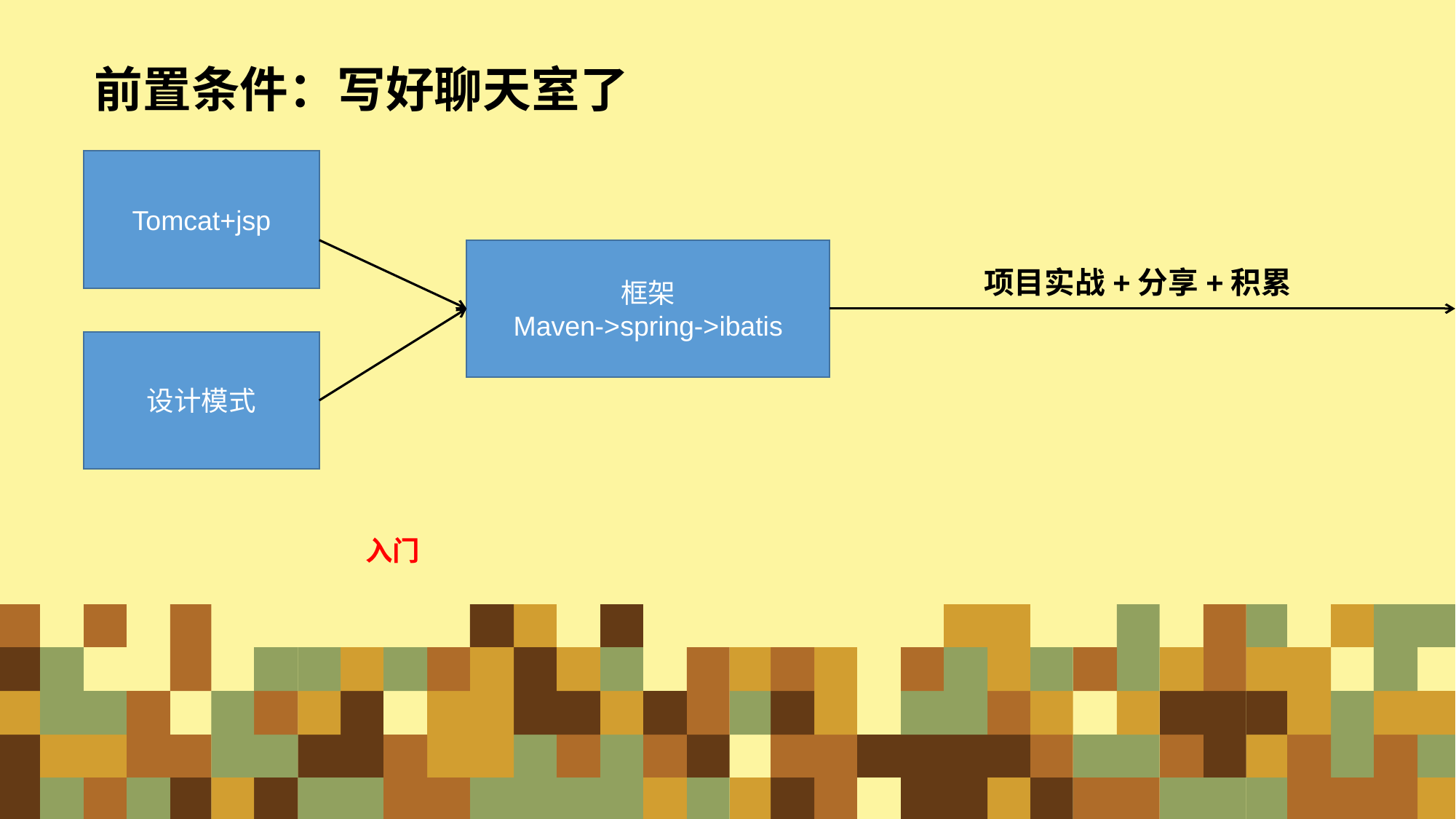

前置条件：写好聊天室了
Tomcat+jsp
框架
Maven->spring->ibatis
项目实战+分享+积累
设计模式
入门